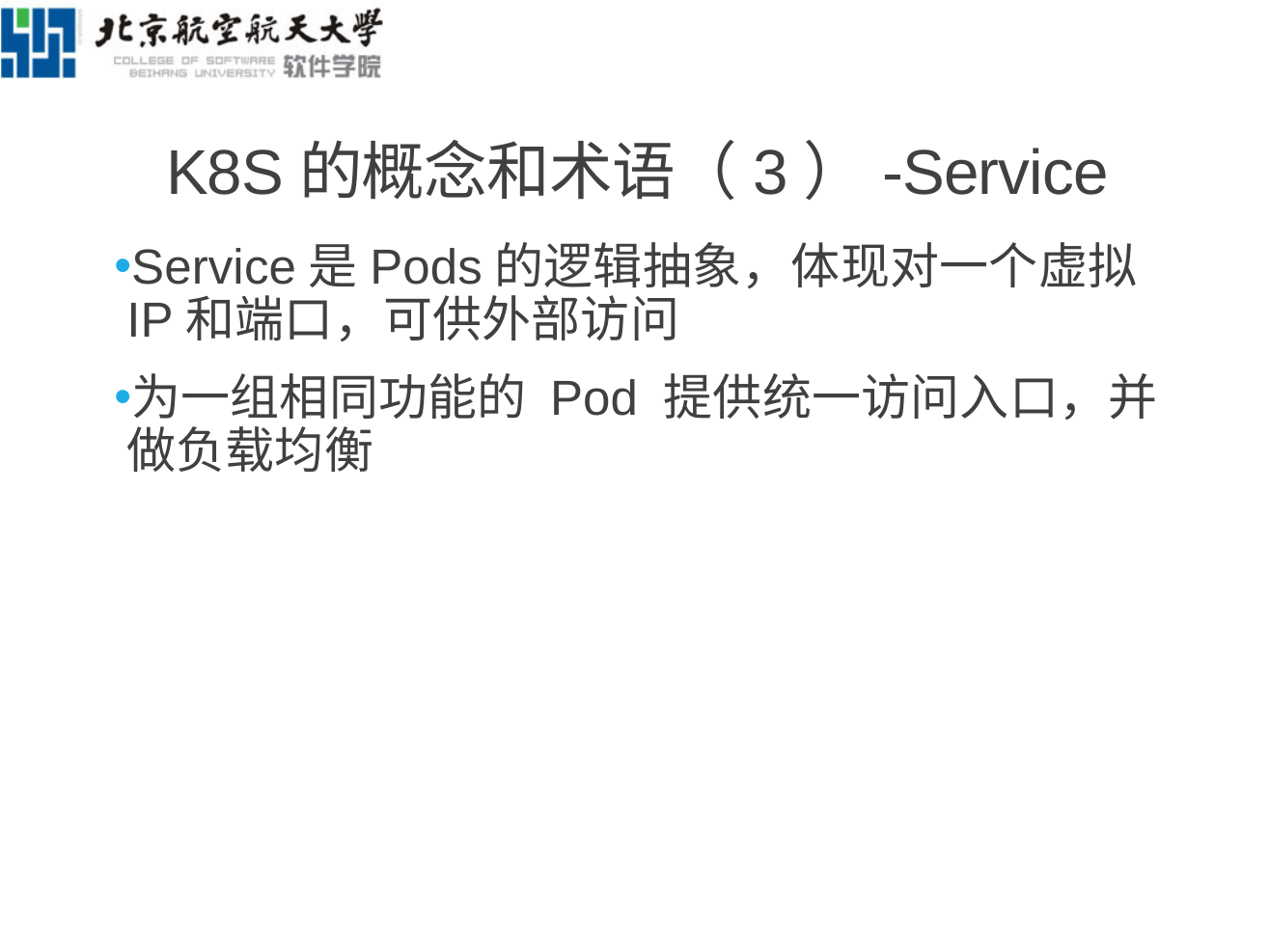

# K8S的概念和术语（3）-Service
Service是Pods的逻辑抽象，体现对一个虚拟IP和端口，可供外部访问
为一组相同功能的 Pod 提供统一访问入口，并做负载均衡